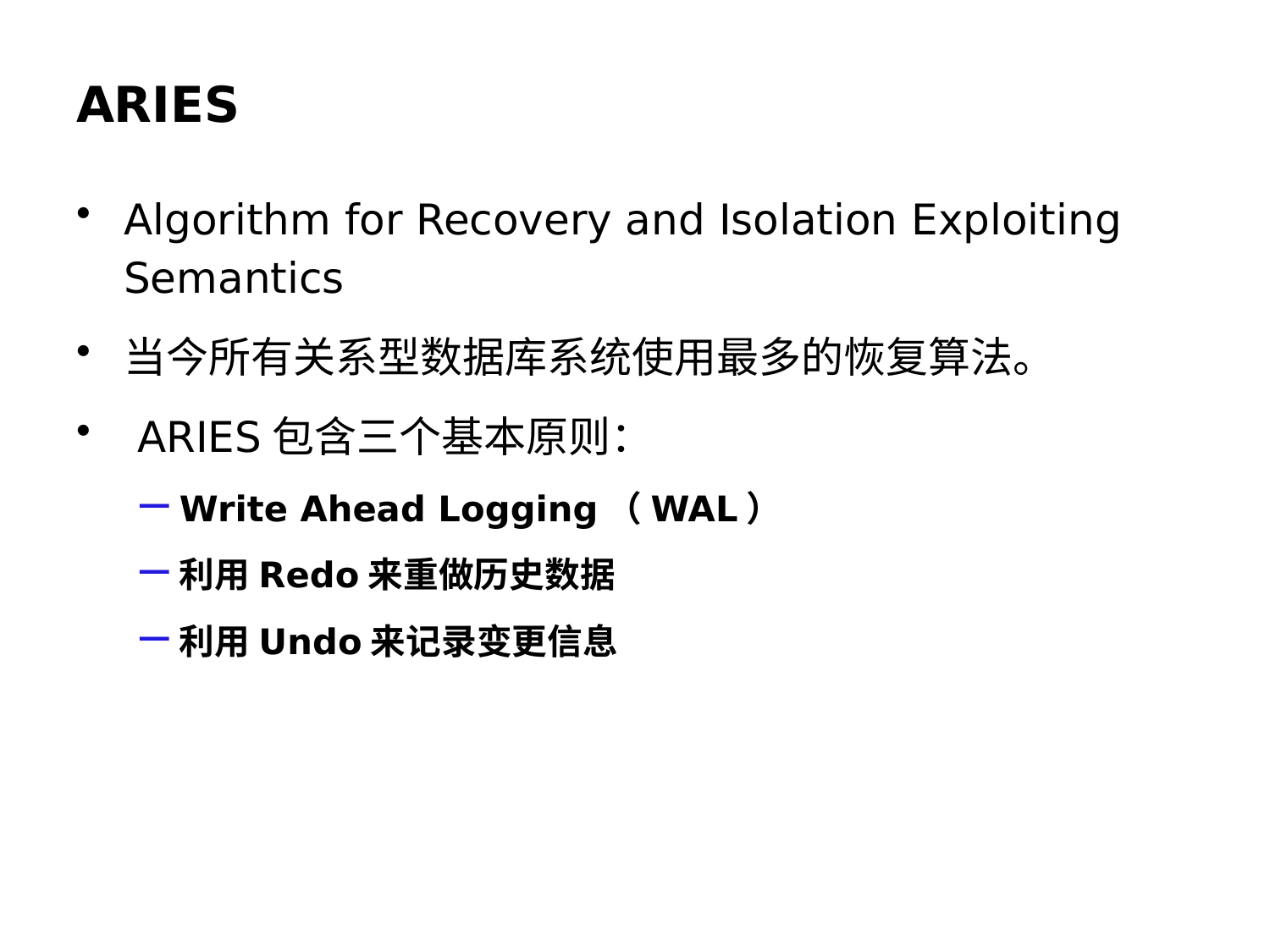

# ARIES
Algorithm for Recovery and Isolation Exploiting Semantics
当今所有关系型数据库系统使用最多的恢复算法。
 ARIES包含三个基本原则：
Write Ahead Logging（WAL）
利用Redo来重做历史数据
利用Undo来记录变更信息